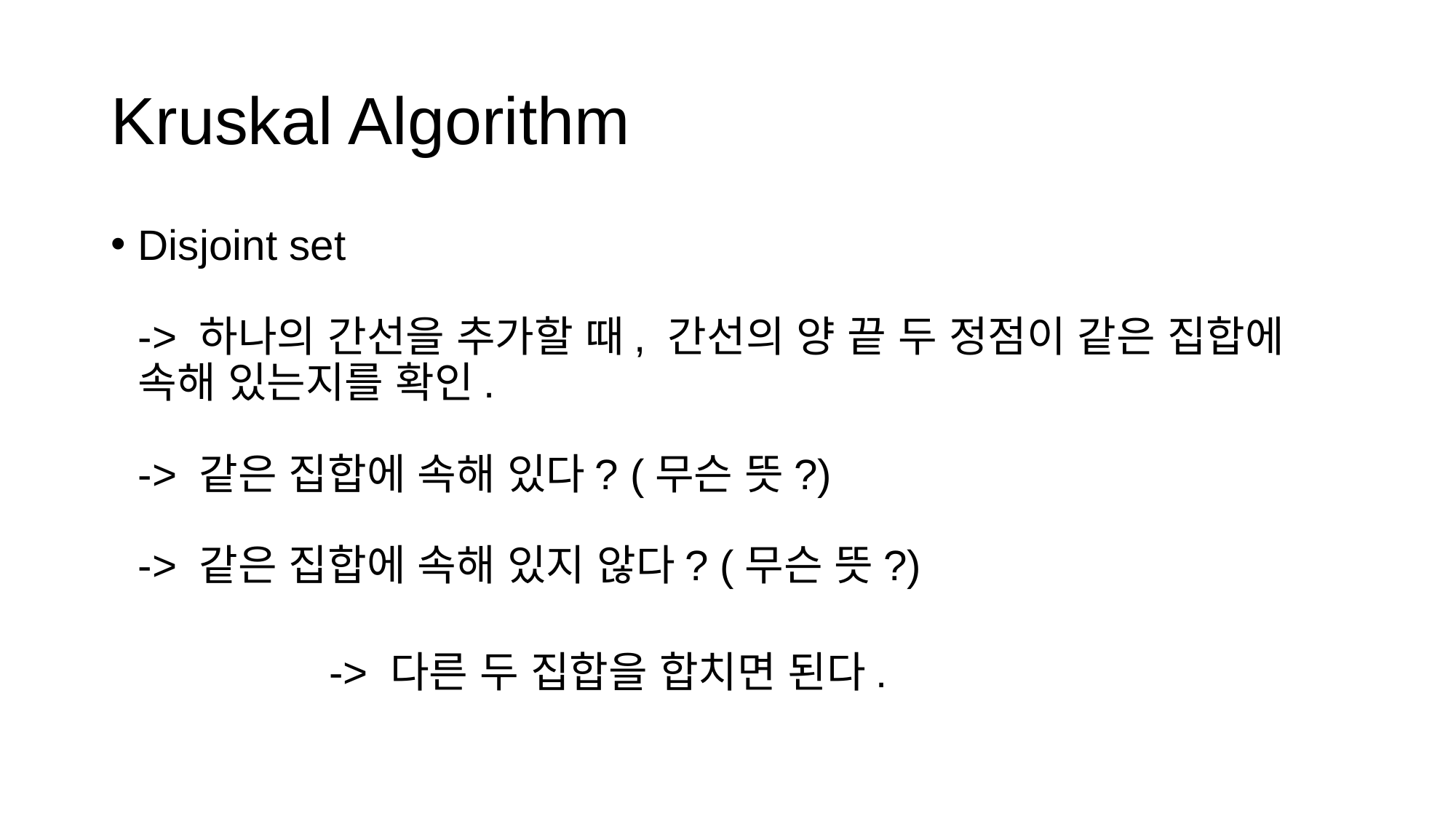

# Kruskal Algorithm
Disjoint set
-> 하나의 간선을 추가할 때, 간선의 양 끝 두 정점이 같은 집합에 속해 있는지를 확인.
-> 같은 집합에 속해 있다? (무슨 뜻?)
-> 같은 집합에 속해 있지 않다? (무슨 뜻?)
		-> 다른 두 집합을 합치면 된다.